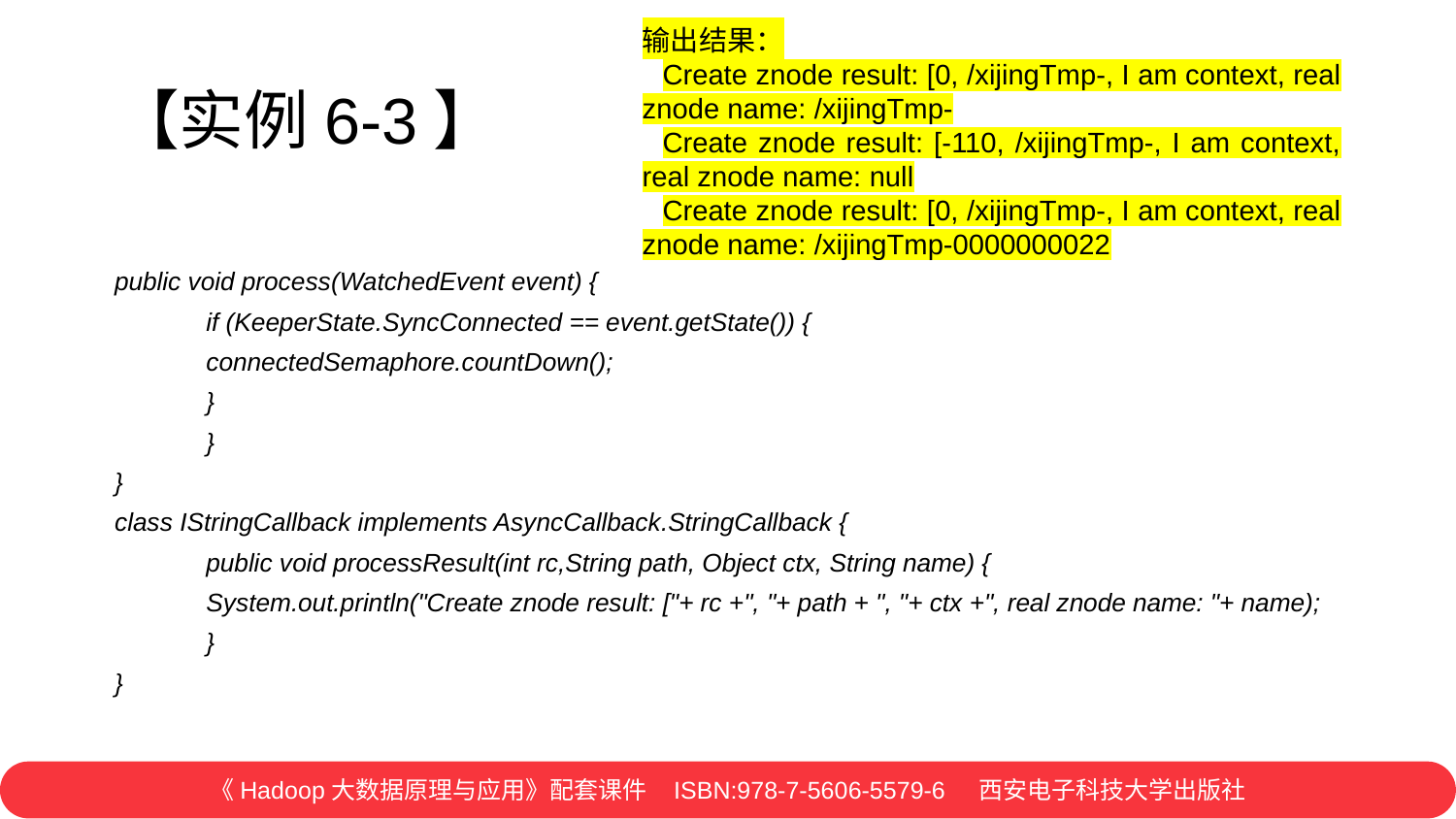

输出结果：
Create znode result: [0, /xijingTmp-, I am context, real znode name: /xijingTmp-
Create znode result: [-110, /xijingTmp-, I am context, real znode name: null
Create znode result: [0, /xijingTmp-, I am context, real znode name: /xijingTmp-0000000022
# 【实例6-3】

public void process(WatchedEvent event) {
		if (KeeperState.SyncConnected == event.getState()) {
			connectedSemaphore.countDown();
		}
	}
}
class IStringCallback implements AsyncCallback.StringCallback {
	public void processResult(int rc,String path, Object ctx, String name) {
		System.out.println("Create znode result: ["+ rc +", "+ path + ", "+ ctx +", real znode name: "+ name);
	}
}